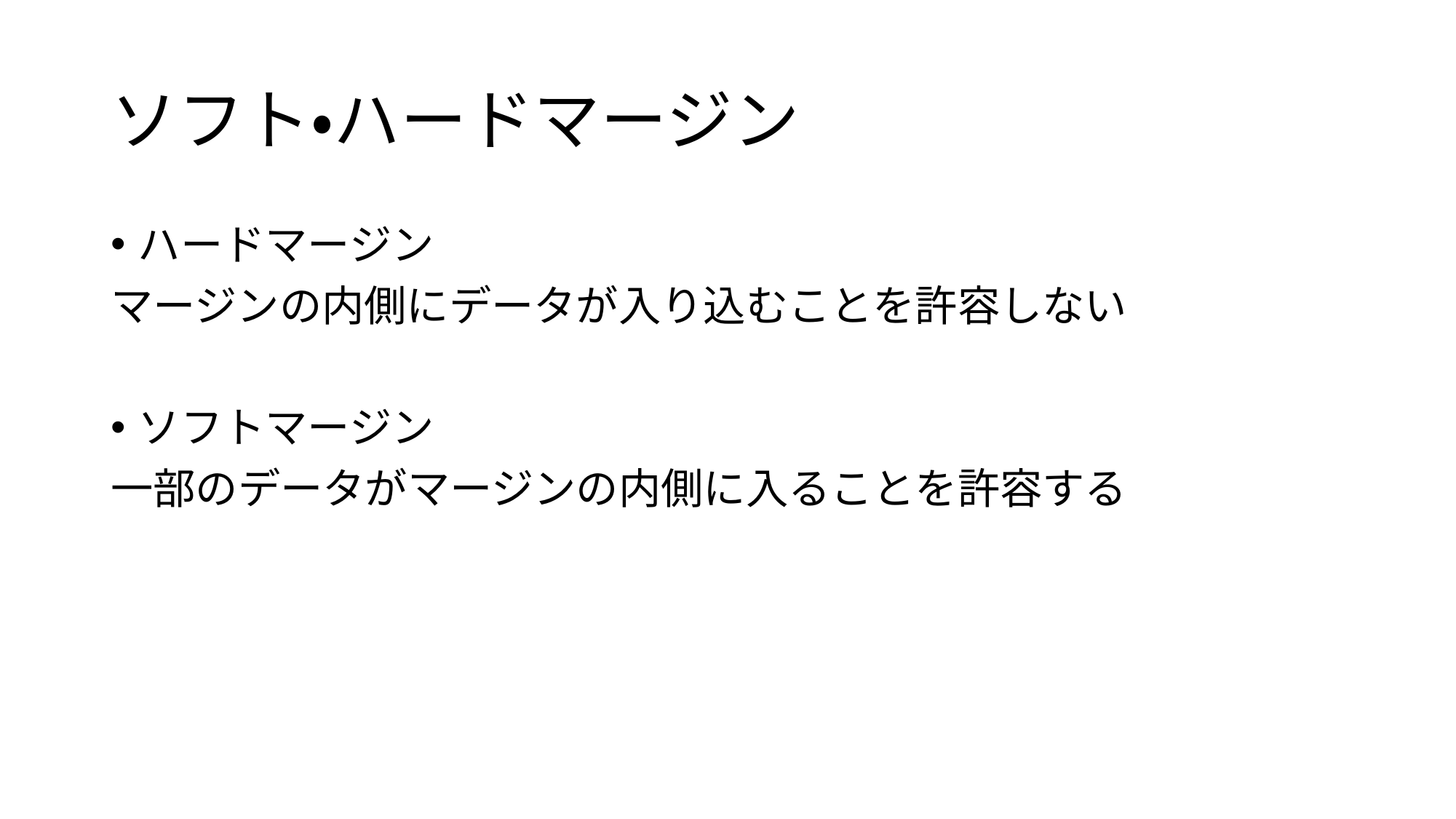

# ソフト・ハードマージン
ハードマージン
マージンの内側にデータが入り込むことを許容しない

ソフトマージン
一部のデータがマージンの内側に入ることを許容する